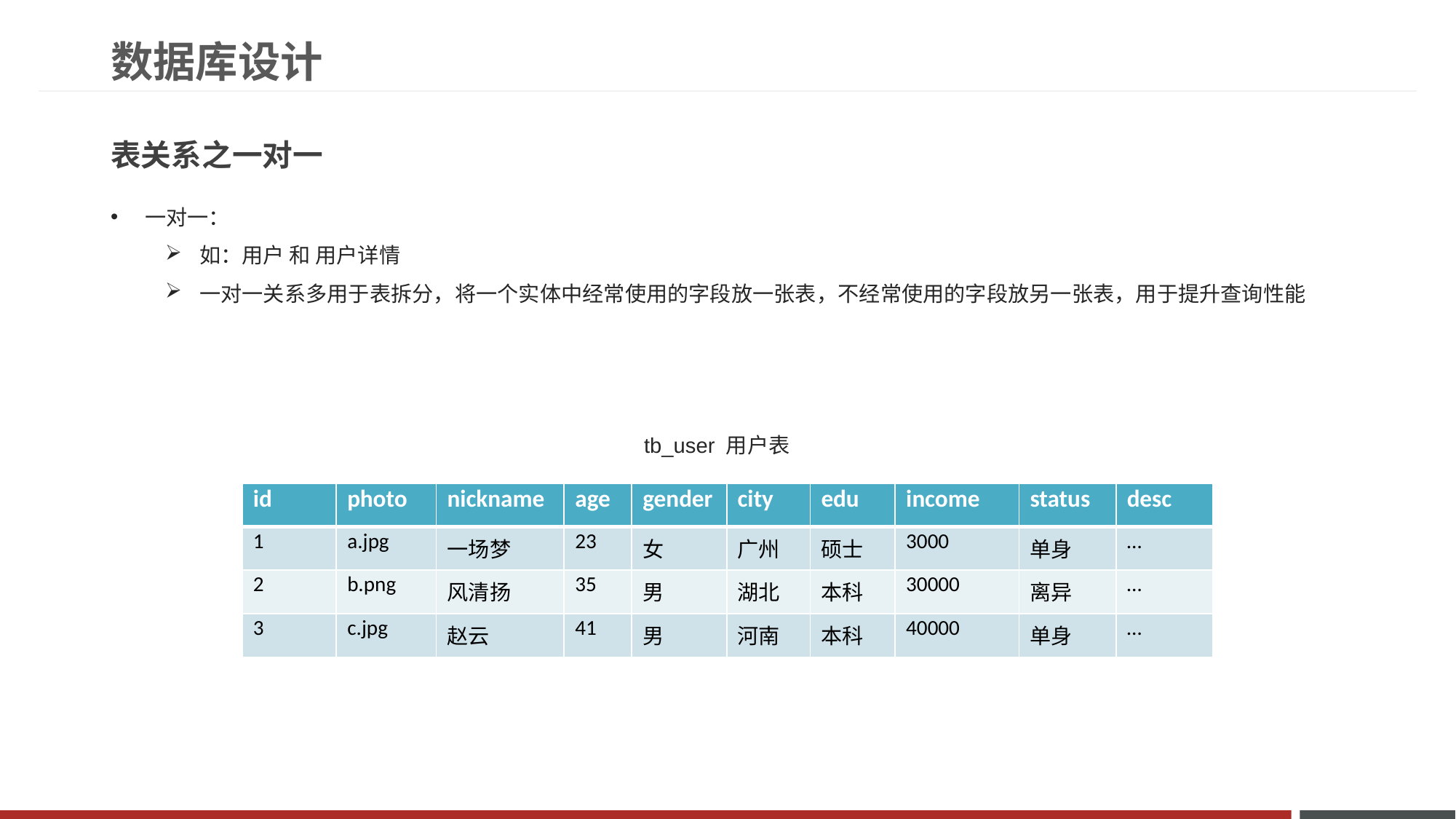

数据库设计
表关系之一对一
一对一：
如：用户 和 用户详情
一对一关系多用于表拆分，将一个实体中经常使用的字段放一张表，不经常使用的字段放另一张表，用于提升查询性能
tb_user 用户表

| id | photo | nickname | age | gender | city | edu | income | status | desc |
| --- | --- | --- | --- | --- | --- | --- | --- | --- | --- |
| 1 | a.jpg | 一场梦 | 23 | 女 | 广州 | 硕士 | 3000 | 单身 | … |
| 2 | b.png | 风清扬 | 35 | 男 | 湖北 | 本科 | 30000 | 离异 | … |
| 3 | c.jpg | 赵云 | 41 | 男 | 河南 | 本科 | 40000 | 单身 | … |